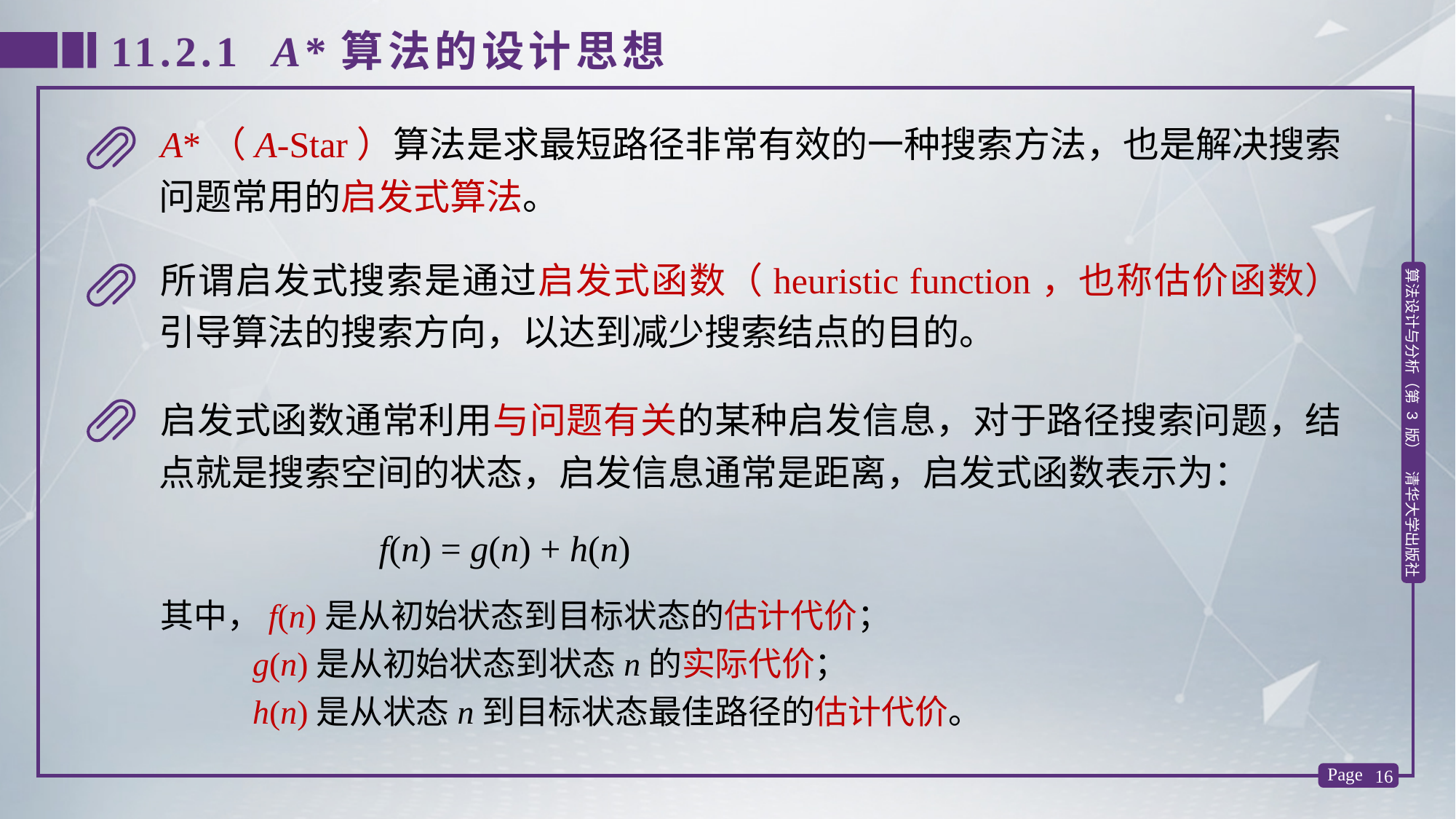

11.2.1  A*算法的设计思想
A*（A-Star）算法是求最短路径非常有效的一种搜索方法，也是解决搜索问题常用的启发式算法。

所谓启发式搜索是通过启发式函数（heuristic function，也称估价函数）引导算法的搜索方向，以达到减少搜索结点的目的。

启发式函数通常利用与问题有关的某种启发信息，对于路径搜索问题，结点就是搜索空间的状态，启发信息通常是距离，启发式函数表示为：
                        f(n) = g(n) + h(n)
其中，f(n)是从初始状态到目标状态的估计代价；
           g(n)是从初始状态到状态n的实际代价；
           h(n)是从状态n到目标状态最佳路径的估计代价。